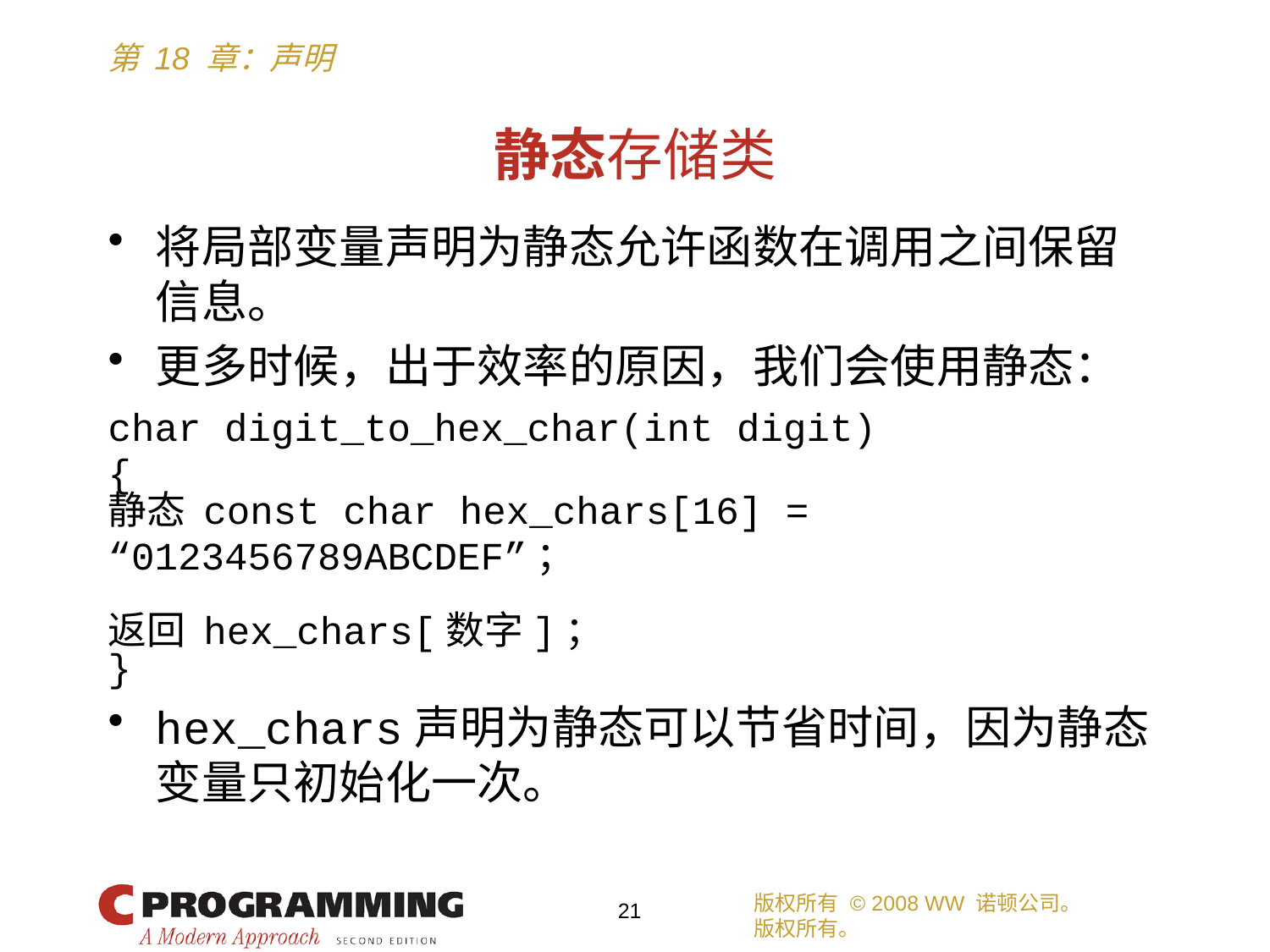

# 静态存储类
将局部变量声明为静态允许函数在调用之间保留信息。
更多时候，出于效率的原因，我们会使用静态：
char digit_to_hex_char(int digit)
{
静态 const char hex_chars[16] =
“0123456789ABCDEF”；

返回 hex_chars[数字]；
}
hex_chars声明为静态可以节省时间，因为静态变量只初始化一次。
版权所有 © 2008 WW 诺顿公司。
版权所有。
21